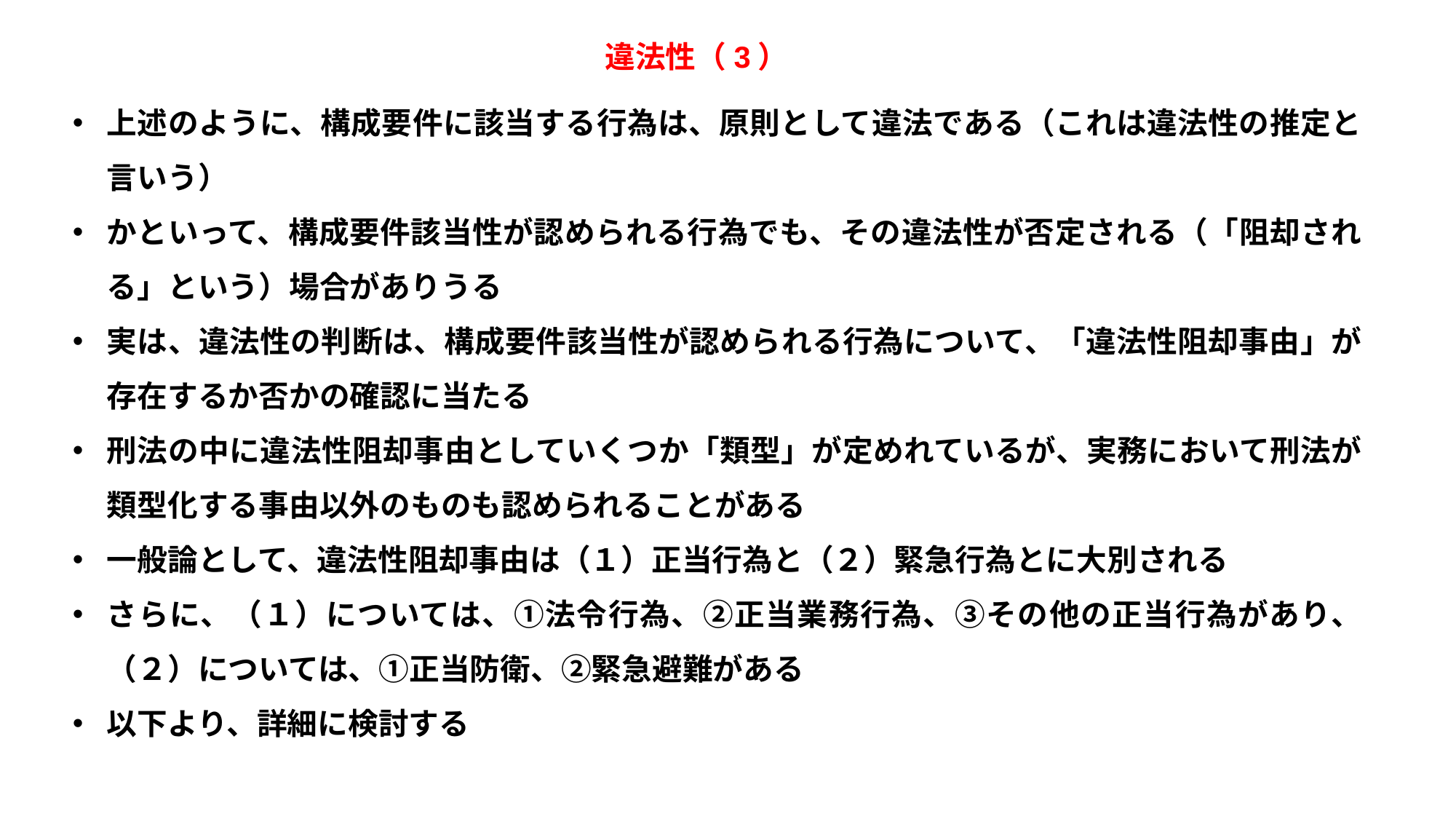

違法性（3）
上述のように、構成要件に該当する行為は、原則として違法である（これは違法性の推定と言いう）
かといって、構成要件該当性が認められる行為でも、その違法性が否定される（「阻却される」という）場合がありうる
実は、違法性の判断は、構成要件該当性が認められる行為について、「違法性阻却事由」が存在するか否かの確認に当たる
刑法の中に違法性阻却事由としていくつか「類型」が定めれているが、実務において刑法が類型化する事由以外のものも認められることがある
一般論として、違法性阻却事由は（１）正当行為と（２）緊急行為とに大別される
さらに、（１）については、①法令行為、②正当業務行為、③その他の正当行為があり、（２）については、①正当防衛、②緊急避難がある
以下より、詳細に検討する